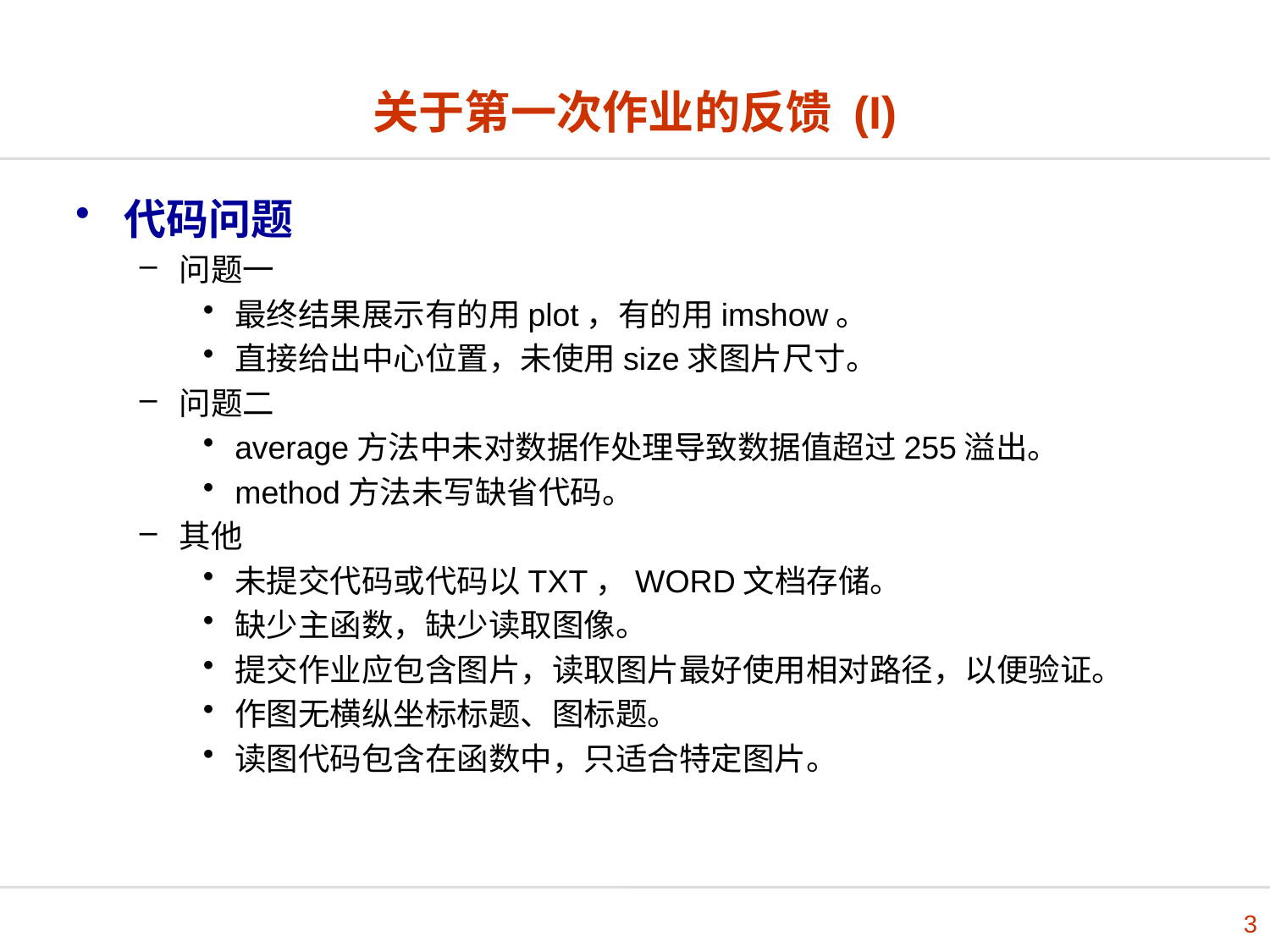

# 关于第一次作业的反馈 (I)
代码问题
问题一
最终结果展示有的用plot，有的用imshow。
直接给出中心位置，未使用size求图片尺寸。
问题二
average方法中未对数据作处理导致数据值超过255溢出。
method方法未写缺省代码。
其他
未提交代码或代码以TXT，WORD文档存储。
缺少主函数，缺少读取图像。
提交作业应包含图片，读取图片最好使用相对路径，以便验证。
作图无横纵坐标标题、图标题。
读图代码包含在函数中，只适合特定图片。

3